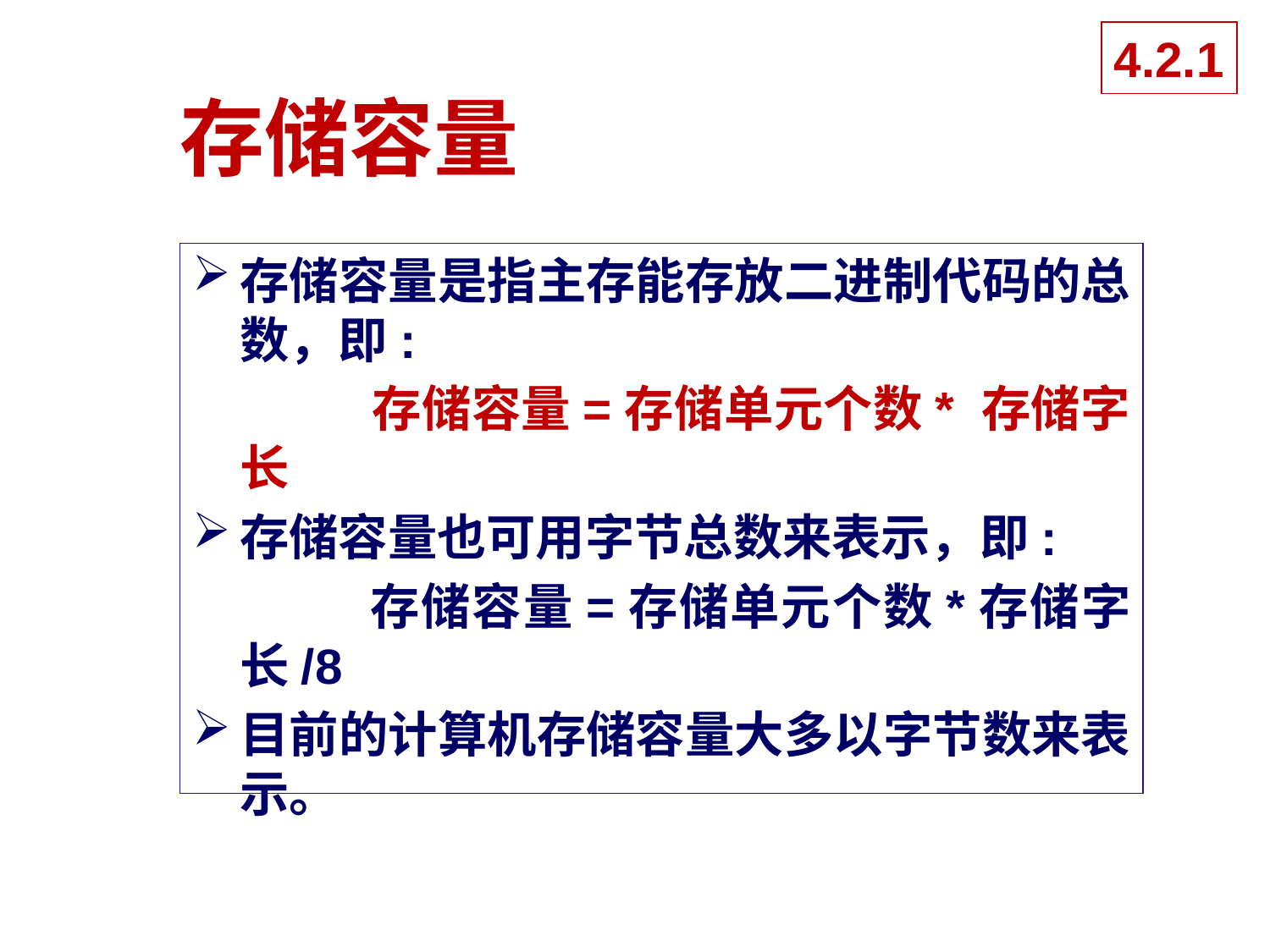

4.2.1
# 存储容量
存储容量是指主存能存放二进制代码的总数，即:
      	存储容量=存储单元个数* 存储字长
存储容量也可用字节总数来表示，即:
		存储容量=存储单元个数*存储字长/8
目前的计算机存储容量大多以字节数来表示。